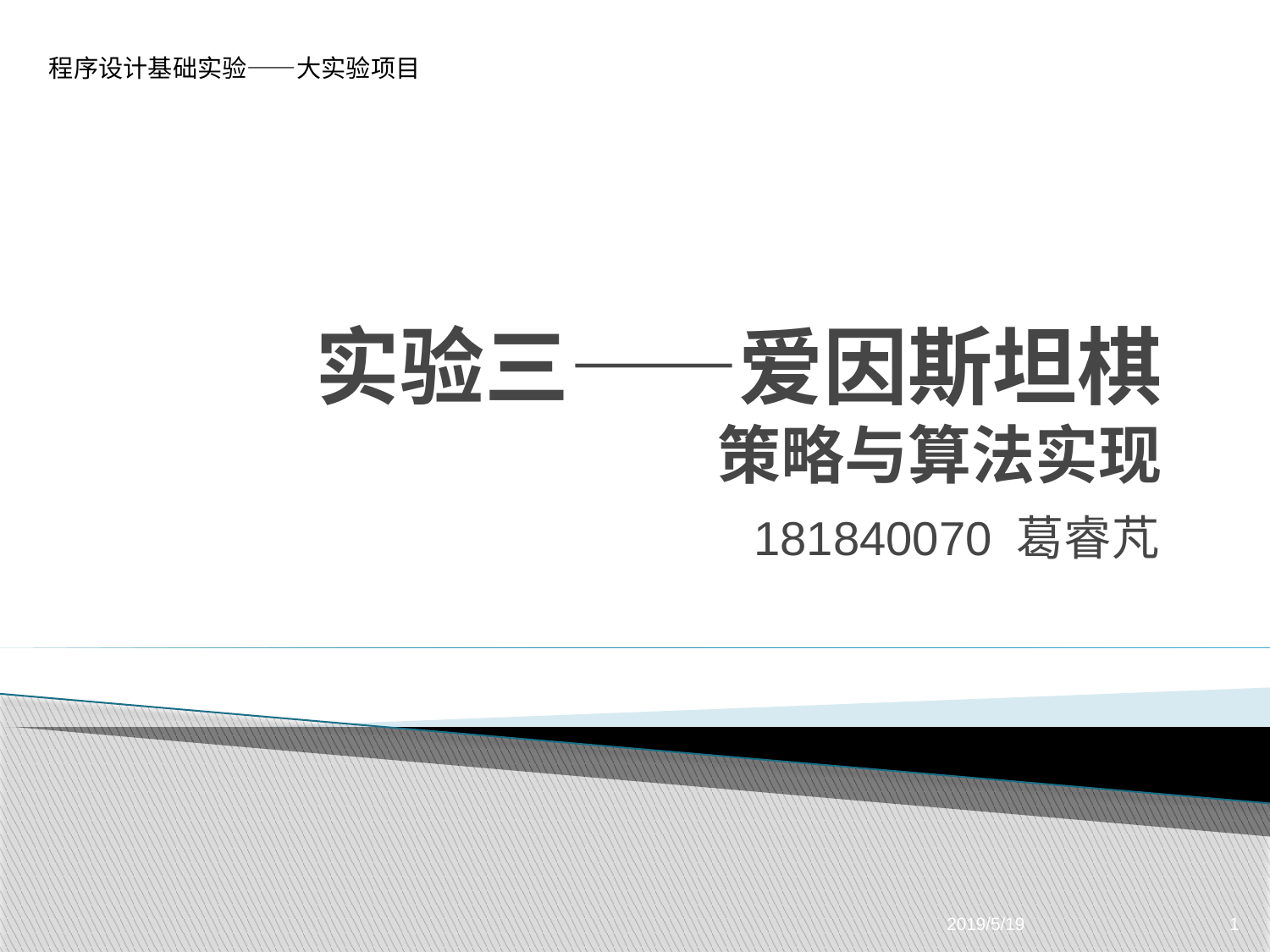

# 实验三——爱因斯坦棋 策略与算法实现
181840070 葛睿芃
2019/5/19
1